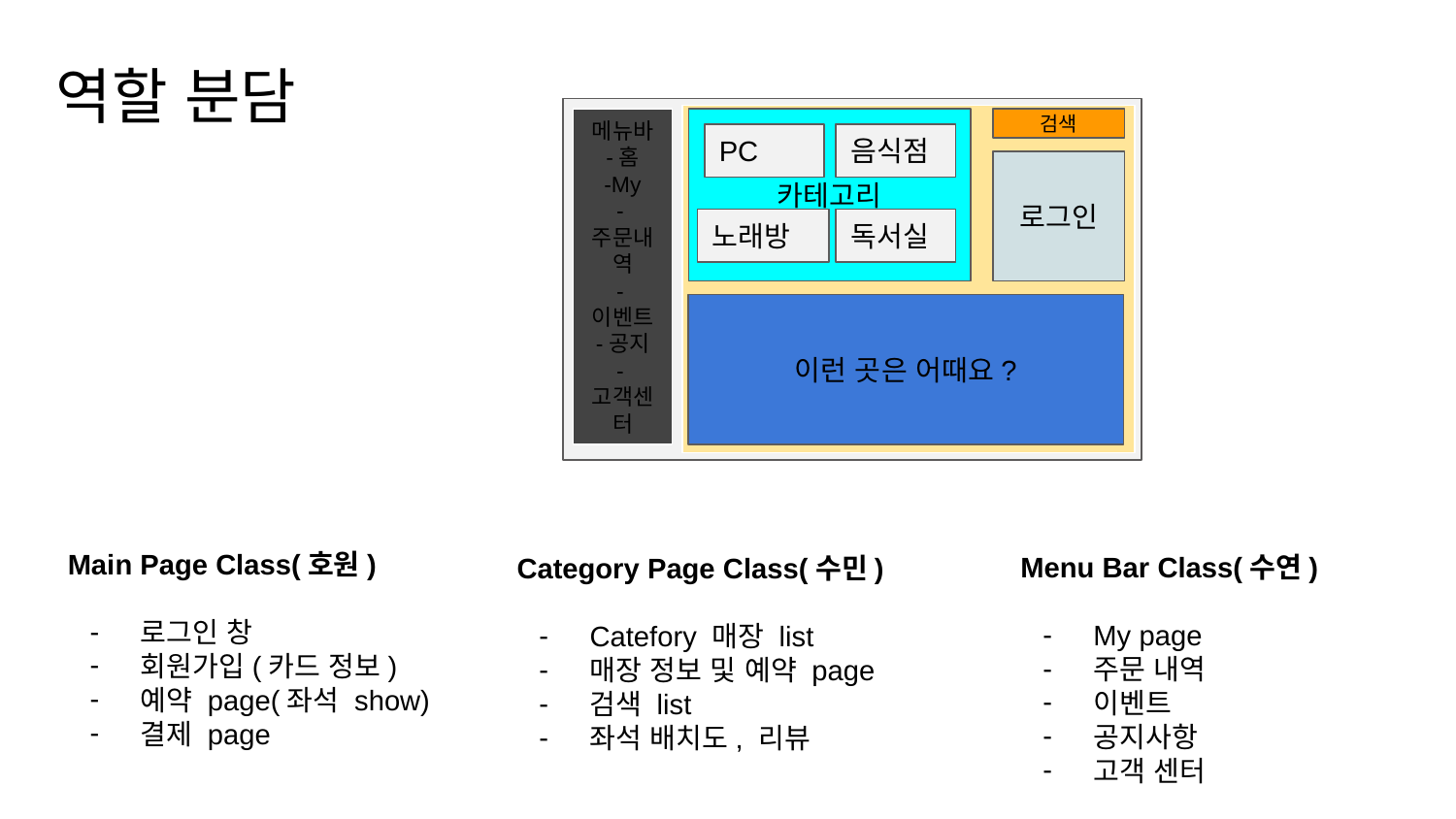

역할 분담

메뉴바
-홈
-My
-주문내역
-이벤트 -공지
-고객센터
카테고리
검색
PC
음식점
로그인
독서실
노래방
이런 곳은 어때요?
Main Page Class(호원)

로그인 창
회원가입(카드 정보)
예약 page(좌석 show)
결제 page
Menu Bar Class(수연)

My page
주문 내역
이벤트
공지사항
고객 센터

Category Page Class(수민)

Catefory 매장 list
매장 정보 및 예약 page
검색 list
좌석 배치도, 리뷰